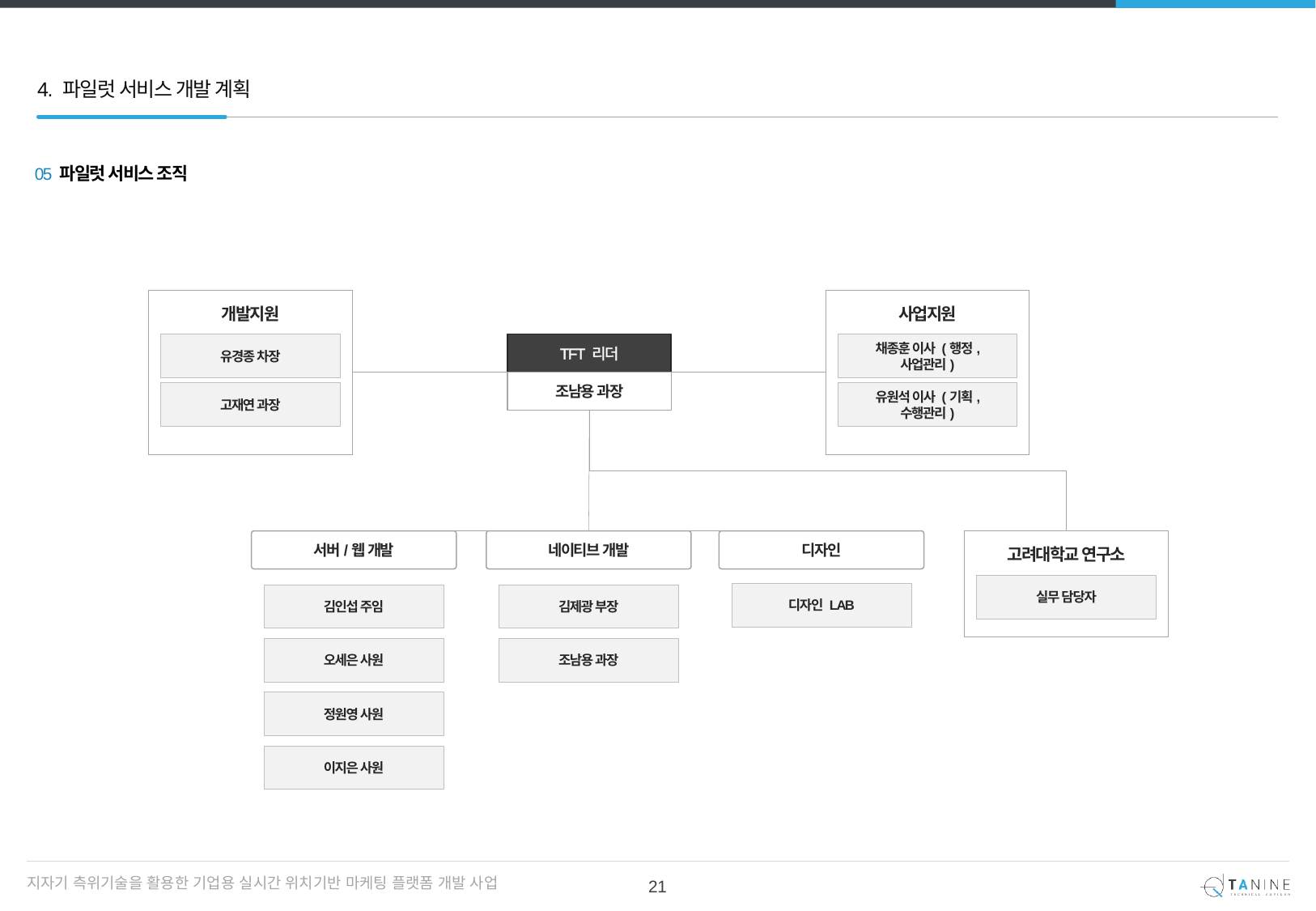

4. 파일럿 서비스 개발 계획
 05 파일럿 서비스 조직

사업지원
채종훈 이사 (행정, 사업관리)
유원석 이사 (기획, 수행관리)

개발지원
유경종 차장
고재연 과장
TFT 리더
조남용 과장
서버/웹 개발
네이티브 개발
디자인

고려대학교 연구소
실무 담당자
디자인 LAB
김인섭 주임
김제광 부장
오세은 사원
조남용 과장
정원영 사원
이지은 사원
지자기 측위기술을 활용한 기업용 실시간 위치기반 마케팅 플랫폼 개발 사업